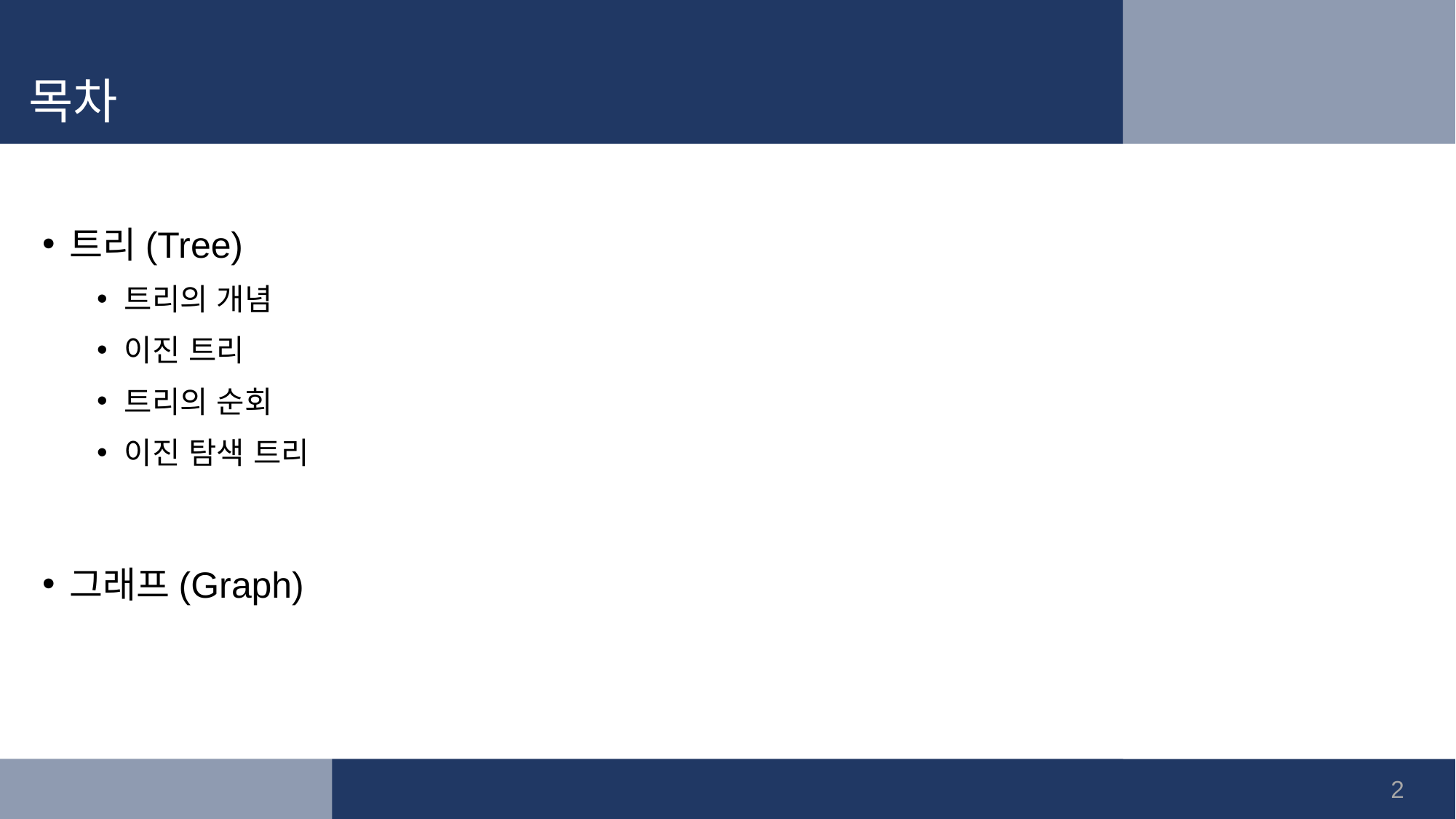

# 목차
트리(Tree)
트리의 개념
이진 트리
트리의 순회
이진 탐색 트리

그래프(Graph)
2